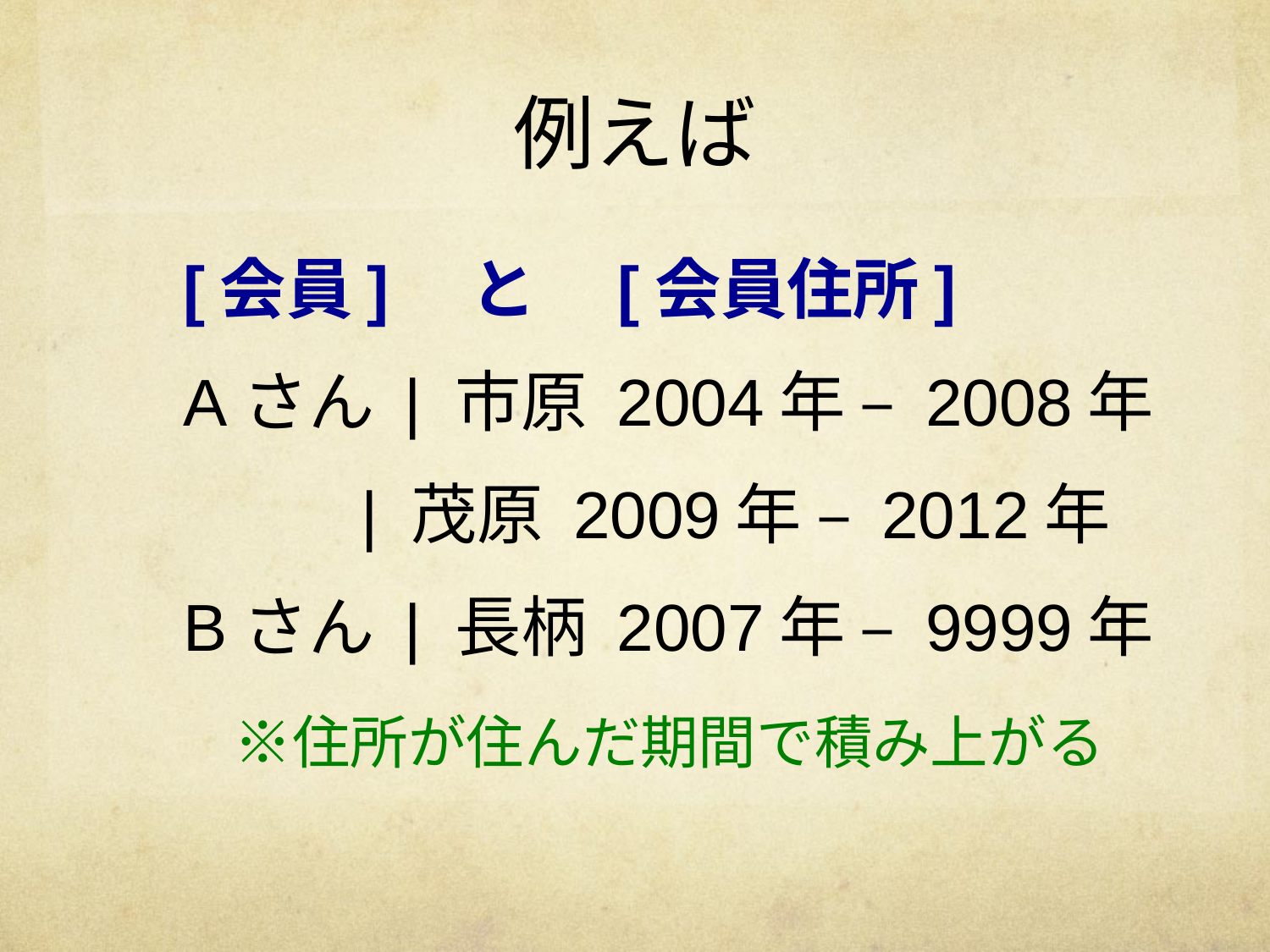

# 例えば
　[会員]　と　[会員住所]
　Aさん | 市原 2004年 – 2008年
　            | 茂原 2009年 – 2012年
　Bさん | 長柄 2007年 – 9999年
　　※住所が住んだ期間で積み上がる